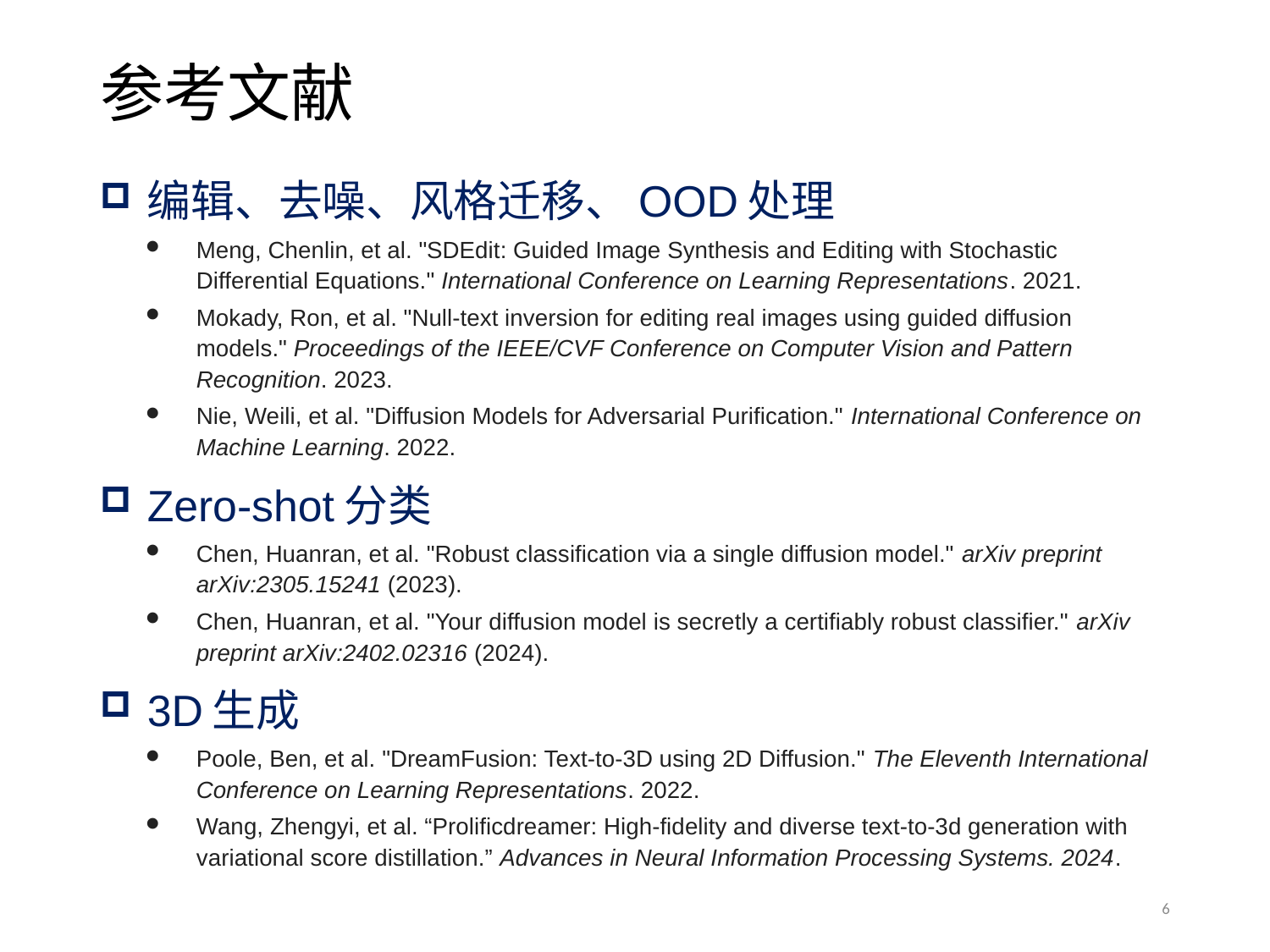

# 参考文献
编辑、去噪、风格迁移、OOD处理
Meng, Chenlin, et al. "SDEdit: Guided Image Synthesis and Editing with Stochastic Differential Equations." International Conference on Learning Representations. 2021.
Mokady, Ron, et al. "Null-text inversion for editing real images using guided diffusion models." Proceedings of the IEEE/CVF Conference on Computer Vision and Pattern Recognition. 2023.
Nie, Weili, et al. "Diffusion Models for Adversarial Purification." International Conference on Machine Learning. 2022.
Zero-shot分类
Chen, Huanran, et al. "Robust classification via a single diffusion model." arXiv preprint arXiv:2305.15241 (2023).
Chen, Huanran, et al. "Your diffusion model is secretly a certifiably robust classifier." arXiv preprint arXiv:2402.02316 (2024).
3D生成
Poole, Ben, et al. "DreamFusion: Text-to-3D using 2D Diffusion." The Eleventh International Conference on Learning Representations. 2022.
Wang, Zhengyi, et al. “Prolificdreamer: High-fidelity and diverse text-to-3d generation with variational score distillation.” Advances in Neural Information Processing Systems. 2024.

6